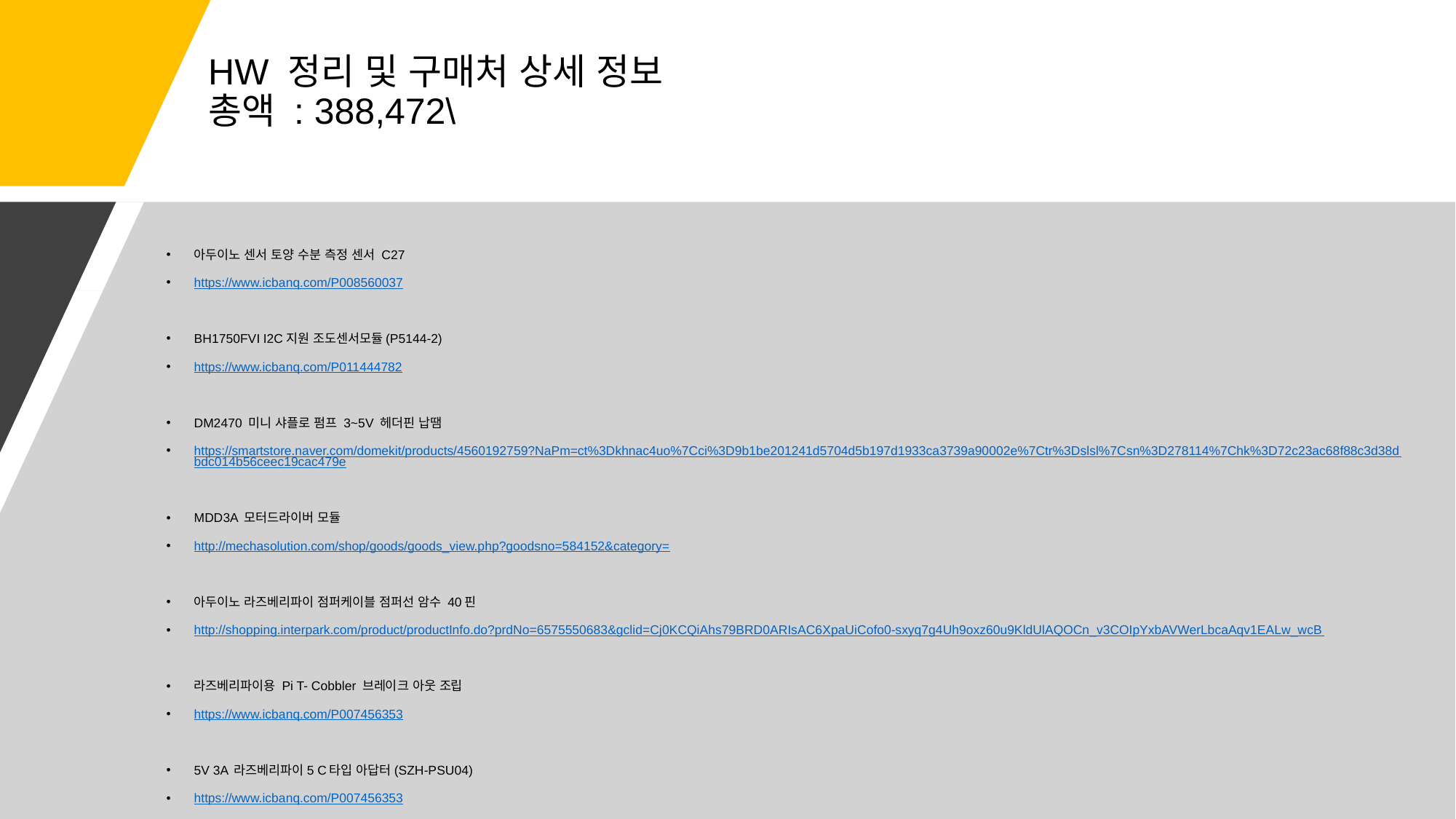

# HW 정리 및 구매처 상세 정보 총액 : 388,472\

아두이노 센서 토양 수분 측정 센서 C27
https://www.icbanq.com/P008560037

BH1750FVI I2C지원 조도센서모듈(P5144-2)
https://www.icbanq.com/P011444782

DM2470 미니 샤플로 펌프 3~5V 헤더핀 납땜
https://smartstore.naver.com/domekit/products/4560192759?NaPm=ct%3Dkhnac4uo%7Cci%3D9b1be201241d5704d5b197d1933ca3739a90002e%7Ctr%3Dslsl%7Csn%3D278114%7Chk%3D72c23ac68f88c3d38dbdc014b56ceec19cac479e

MDD3A 모터드라이버 모듈
http://mechasolution.com/shop/goods/goods_view.php?goodsno=584152&category=

아두이노 라즈베리파이 점퍼케이블 점퍼선 암수 40핀
http://shopping.interpark.com/product/productInfo.do?prdNo=6575550683&gclid=Cj0KCQiAhs79BRD0ARIsAC6XpaUiCofo0-sxyq7g4Uh9oxz60u9KldUlAQOCn_v3COIpYxbAVWerLbcaAqv1EALw_wcB

라즈베리파이용 Pi T- Cobbler 브레이크 아웃 조립
https://www.icbanq.com/P007456353

5V 3A 라즈베리파이5 C타입 아답터(SZH-PSU04)
https://www.icbanq.com/P007456353